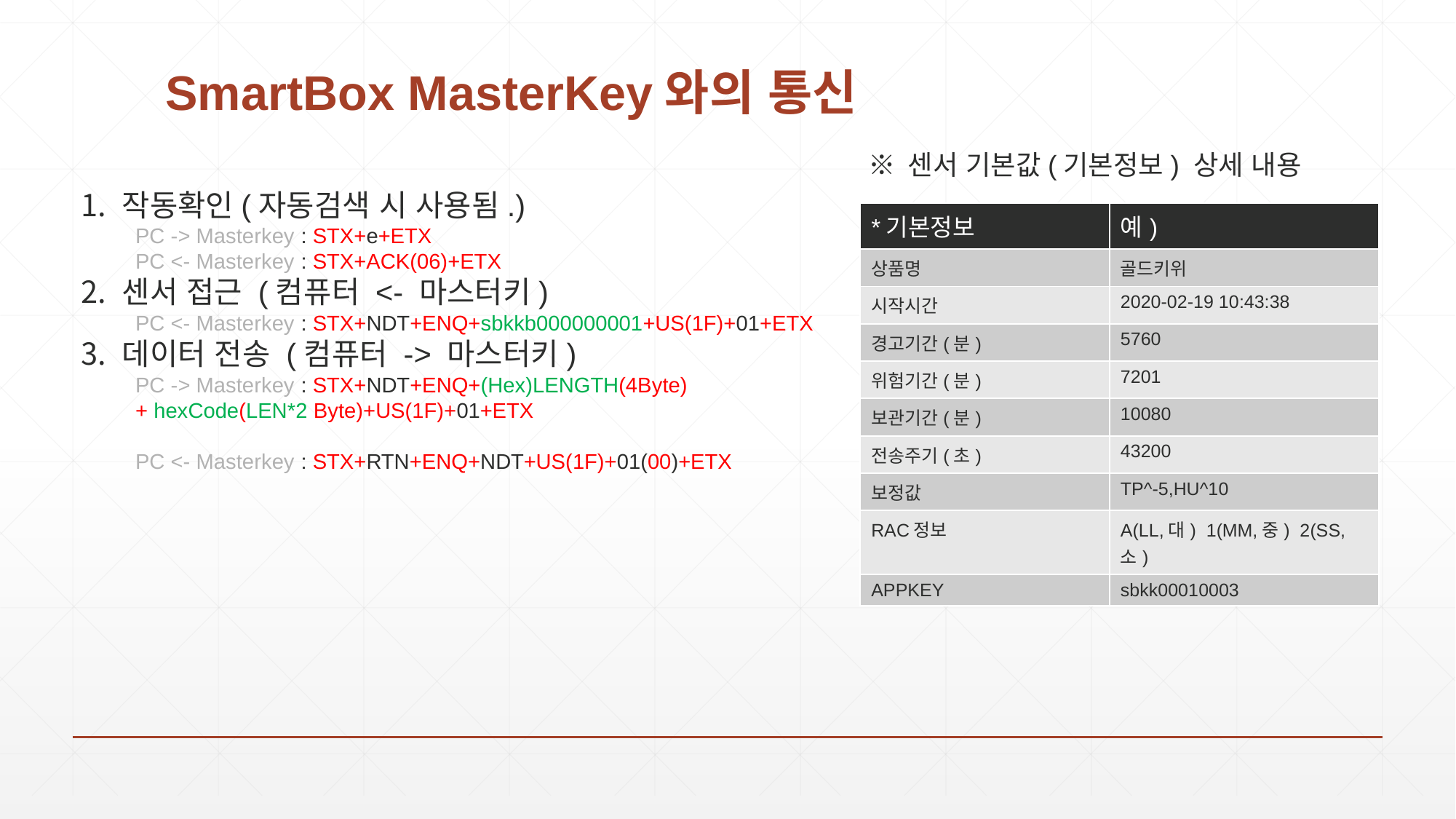

# SmartBox MasterKey와의 통신
※ 센서 기본값(기본정보) 상세 내용
작동확인(자동검색 시 사용됨.)
PC -> Masterkey : STX+e+ETX
PC <- Masterkey : STX+ACK(06)+ETX
센서 접근 (컴퓨터 <- 마스터키)
PC <- Masterkey : STX+NDT+ENQ+sbkkb000000001+US(1F)+01+ETX
데이터 전송 (컴퓨터 -> 마스터키)
PC -> Masterkey : STX+NDT+ENQ+(Hex)LENGTH(4Byte)
+ hexCode(LEN*2 Byte)+US(1F)+01+ETX

PC <- Masterkey : STX+RTN+ENQ+NDT+US(1F)+01(00)+ETX
| \*기본정보 | 예) |
| --- | --- |
| 상품명 | 골드키위 |
| 시작시간 | 2020-02-19 10:43:38 |
| 경고기간(분) | 5760 |
| 위험기간(분) | 7201 |
| 보관기간(분) | 10080 |
| 전송주기(초) | 43200 |
| 보정값 | TP^-5,HU^10 |
| RAC정보 | A(LL,대) 1(MM,중) 2(SS,소) |
| APPKEY | sbkk00010003 |